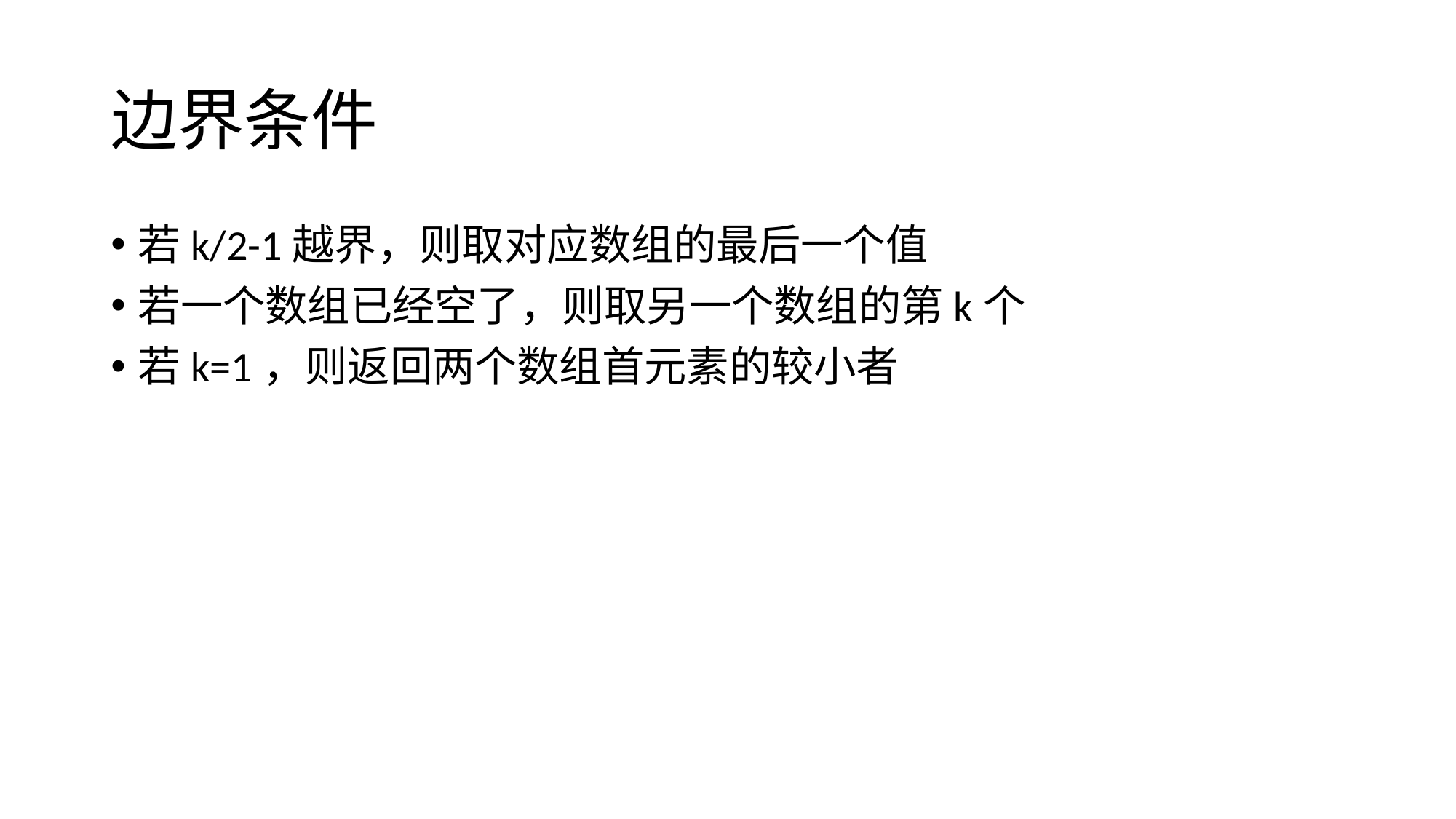

# 边界条件
若k/2-1越界，则取对应数组的最后一个值
若一个数组已经空了，则取另一个数组的第k个
若k=1，则返回两个数组首元素的较小者